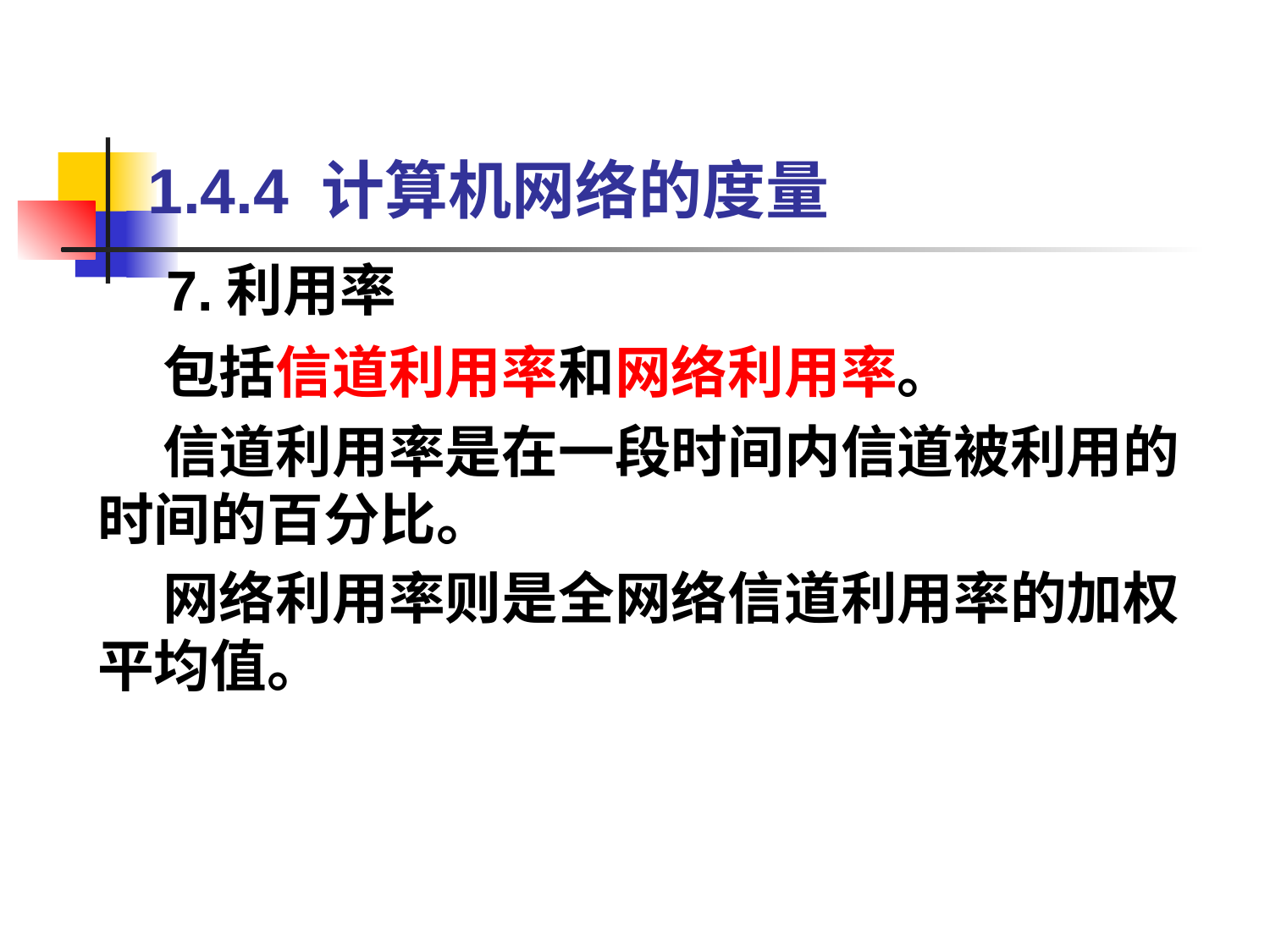

# 1.4.4 计算机网络的度量
7.利用率
    包括信道利用率和网络利用率。
    信道利用率是在一段时间内信道被利用的时间的百分比。
    网络利用率则是全网络信道利用率的加权平均值。